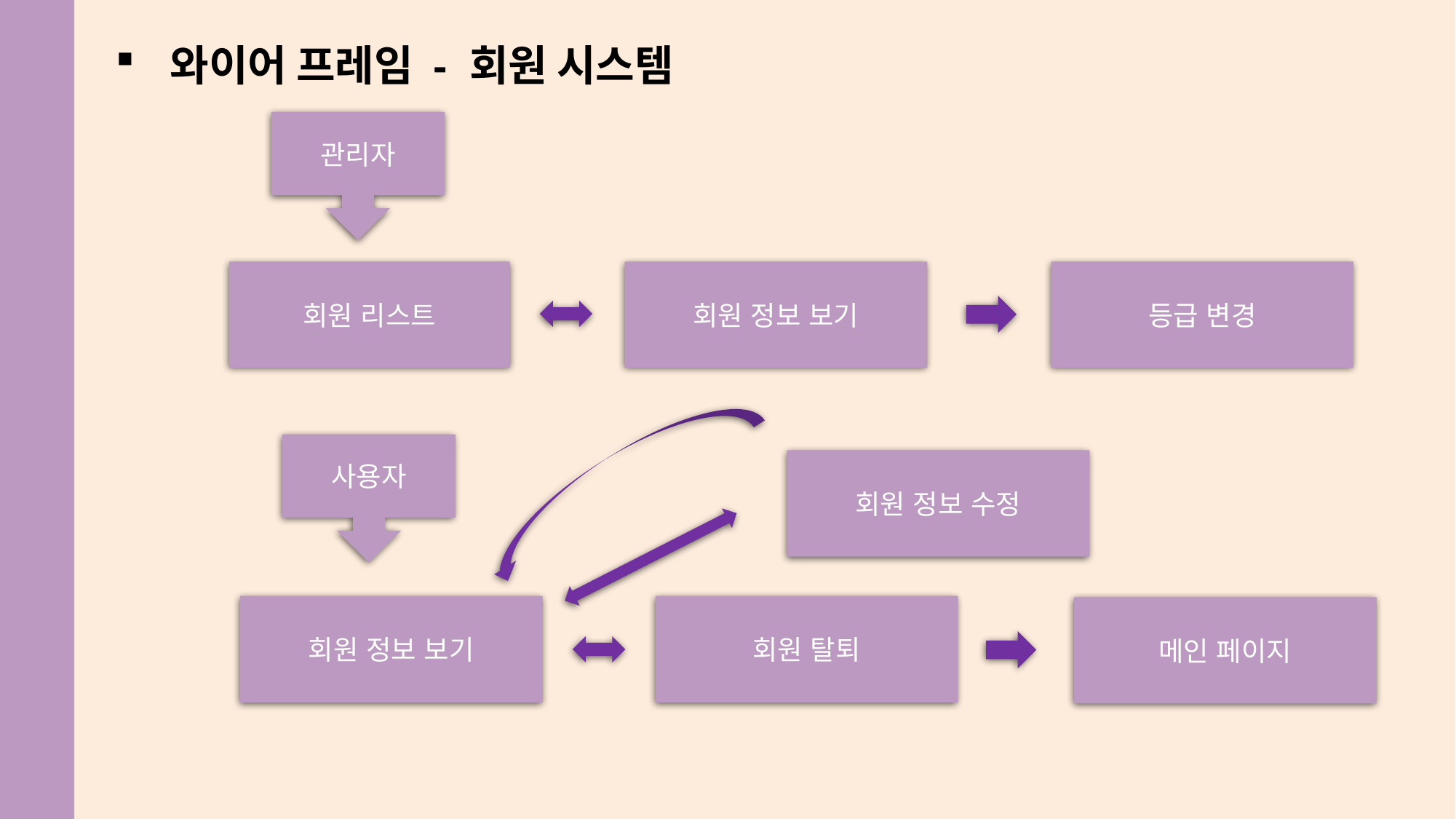

와이어 프레임 - 회원 시스템
관리자
등급 변경
회원 정보 보기
회원 리스트

사용자
회원 정보 수정

회원 정보 보기
회원 탈퇴
메인 페이지